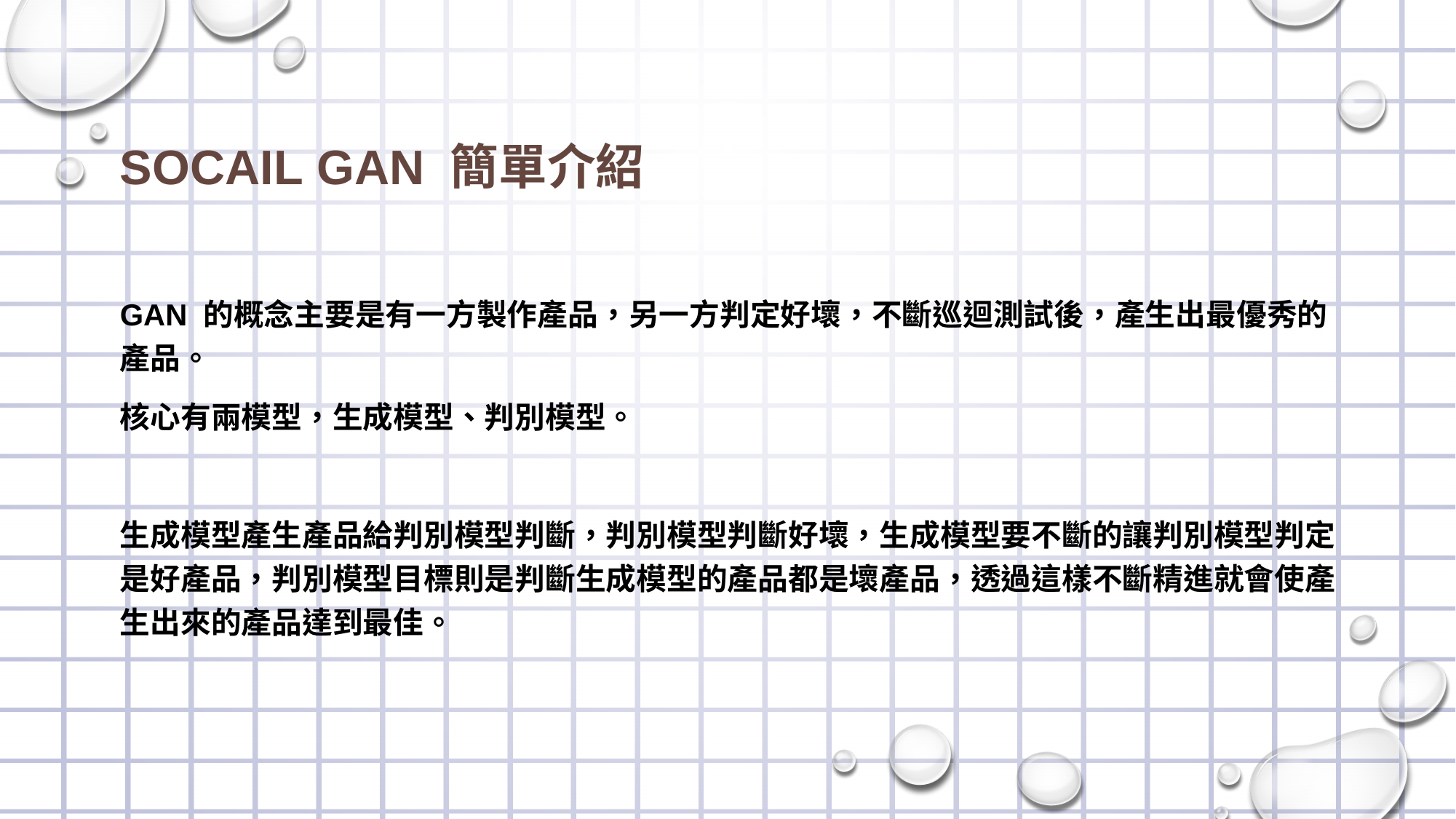

# SOCAIL GAN 簡單介紹
GAN 的概念主要是有一方製作產品，另一方判定好壞，不斷巡迴測試後，產生出最優秀的產品。
核心有兩模型，生成模型、判別模型。

生成模型產生產品給判別模型判斷，判別模型判斷好壞，生成模型要不斷的讓判別模型判定是好產品，判別模型目標則是判斷生成模型的產品都是壞產品，透過這樣不斷精進就會使產生出來的產品達到最佳。